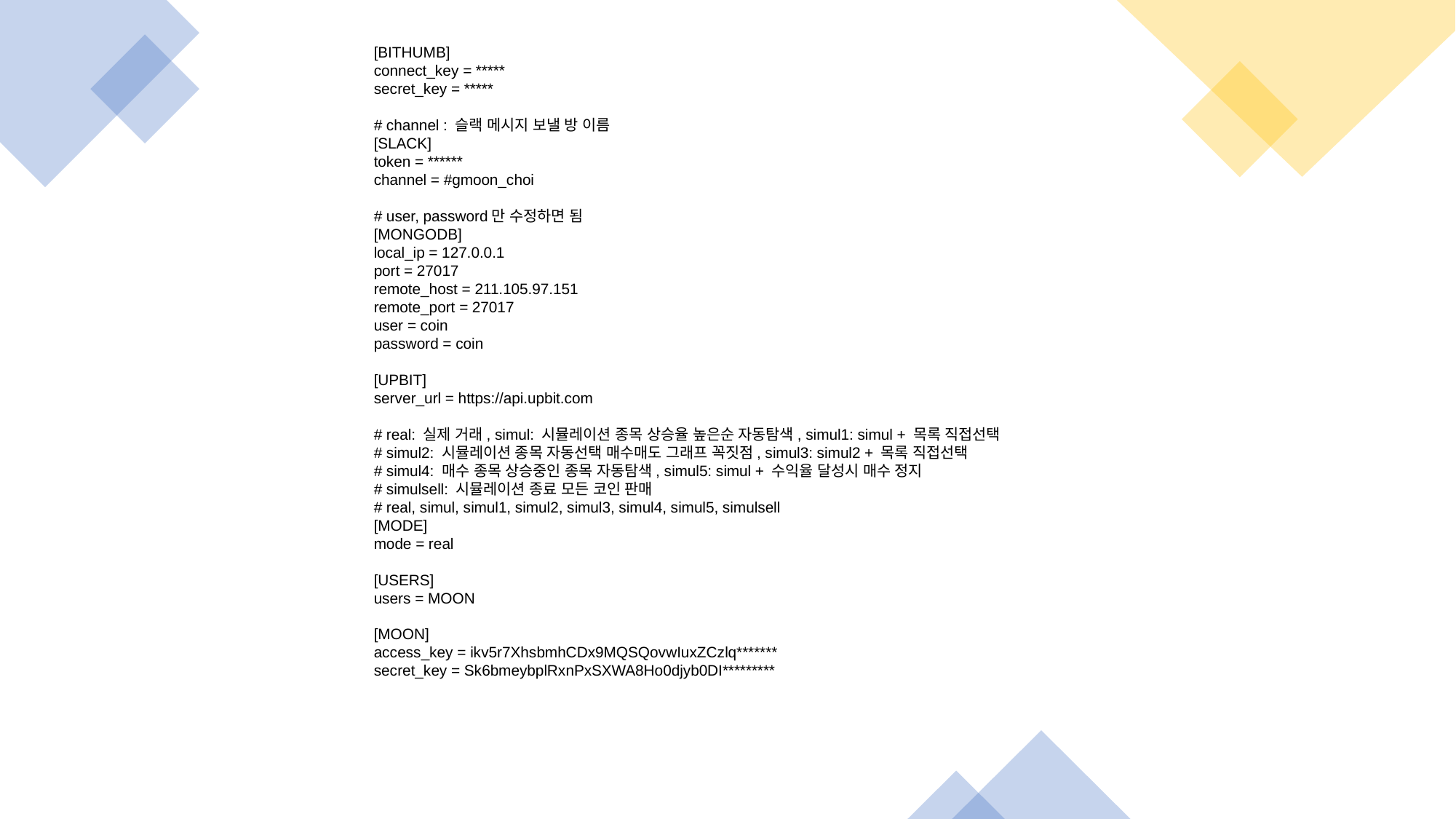

[BITHUMB]
connect_key = *****
secret_key = *****

# channel : 슬랙 메시지 보낼 방 이름
[SLACK]
token = ******
channel = #gmoon_choi

# user, password만 수정하면 됨
[MONGODB]
local_ip = 127.0.0.1
port = 27017
remote_host = 211.105.97.151
remote_port = 27017
user = coin
password = coin

[UPBIT]
server_url = https://api.upbit.com

# real: 실제 거래, simul: 시뮬레이션 종목 상승율 높은순 자동탐색, simul1: simul + 목록 직접선택
# simul2: 시뮬레이션 종목 자동선택 매수매도 그래프 꼭짓점, simul3: simul2 + 목록 직접선택
# simul4: 매수 종목 상승중인 종목 자동탐색, simul5: simul + 수익율 달성시 매수 정지
# simulsell: 시뮬레이션 종료 모든 코인 판매
# real, simul, simul1, simul2, simul3, simul4, simul5, simulsell
[MODE]
mode = real

[USERS]
users = MOON

[MOON]
access_key = ikv5r7XhsbmhCDx9MQSQovwIuxZCzlq*******
secret_key = Sk6bmeybplRxnPxSXWA8Ho0djyb0DI*********